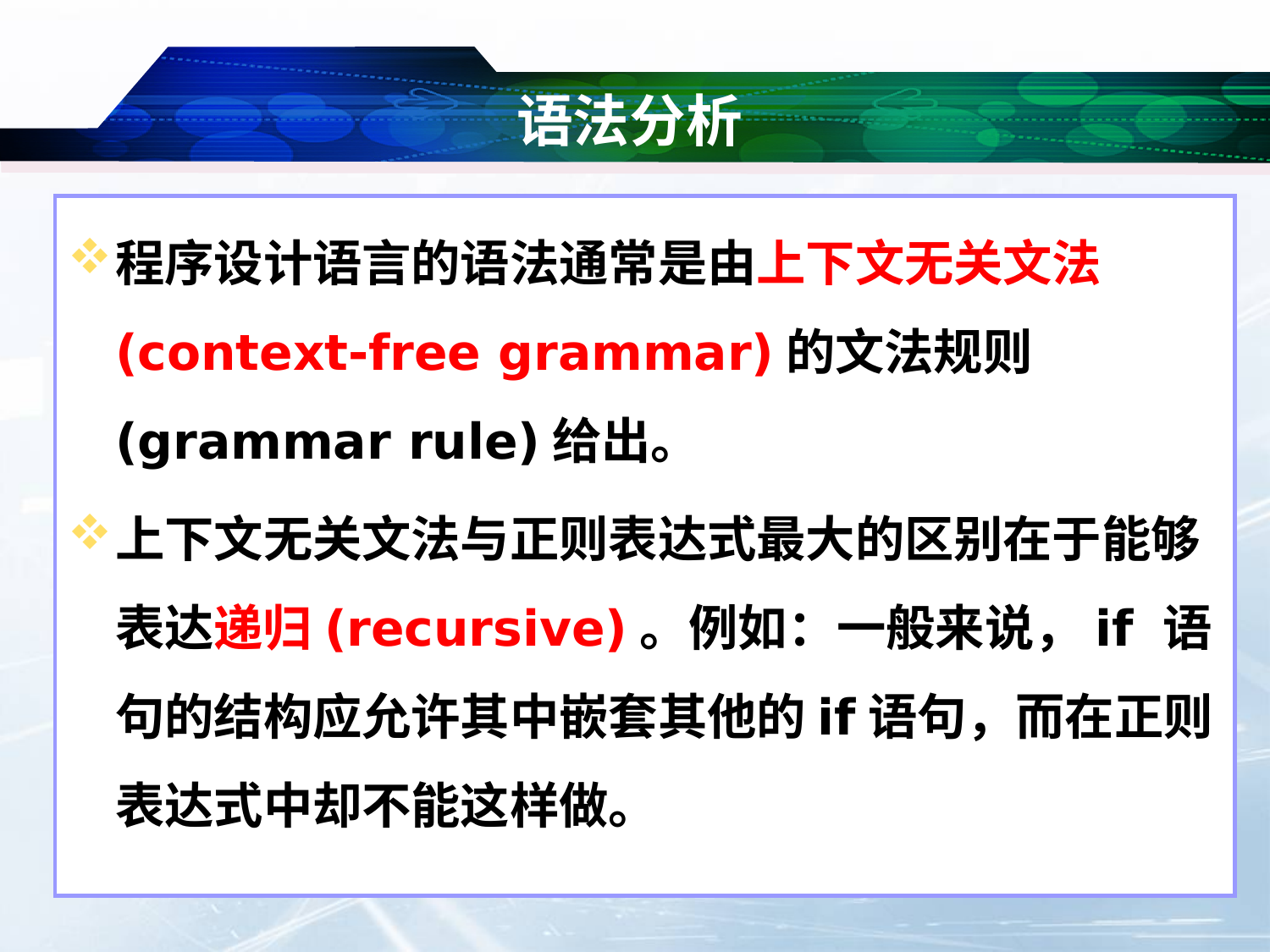

# 语法分析
程序设计语言的语法通常是由上下文无关文法(context-free grammar)的文法规则(grammar rule)给出。
上下文无关文法与正则表达式最大的区别在于能够表达递归(recursive)。例如：一般来说，if 语句的结构应允许其中嵌套其他的if语句，而在正则表达式中却不能这样做。